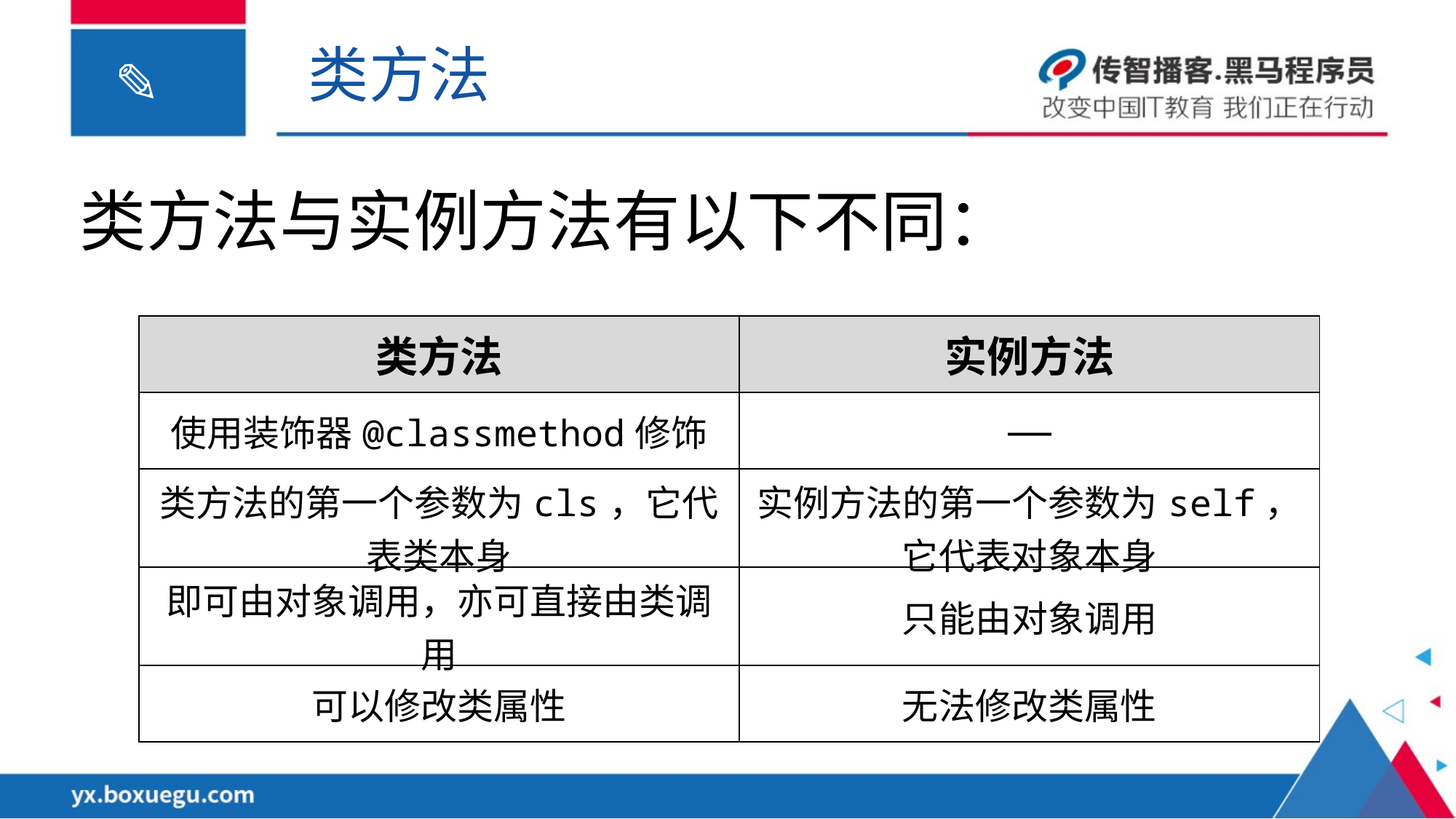

类方法
类方法与实例方法有以下不同：
| 类方法 | 实例方法 |
| --- | --- |
| 使用装饰器@classmethod修饰 | —— |
| 类方法的第一个参数为cls，它代表类本身 | 实例方法的第一个参数为self，它代表对象本身 |
| 即可由对象调用，亦可直接由类调用 | 只能由对象调用 |
| 可以修改类属性 | 无法修改类属性 |